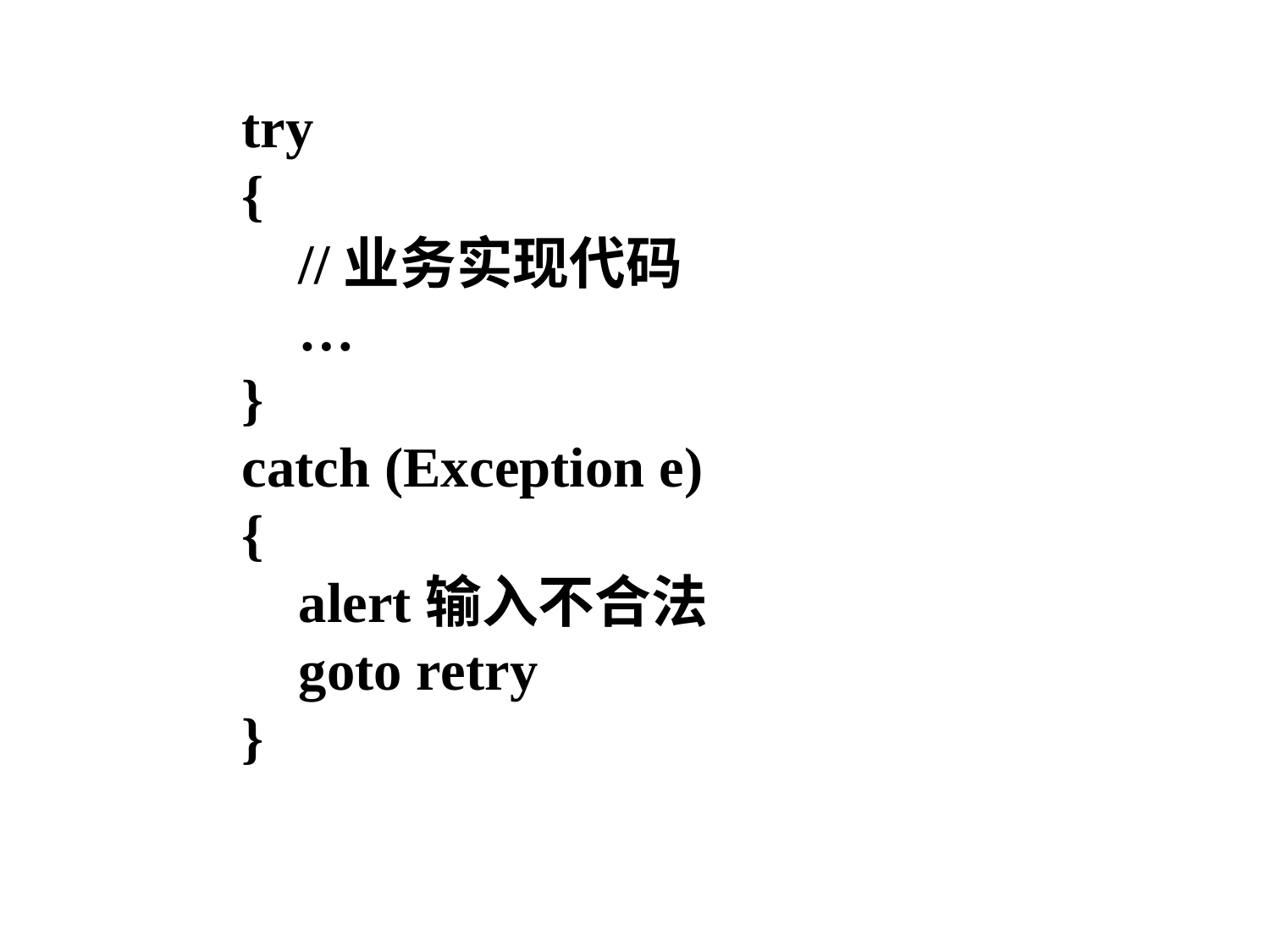

try
{
    //业务实现代码
    …
}
catch (Exception e)
{
    alert输入不合法
    goto retry
}